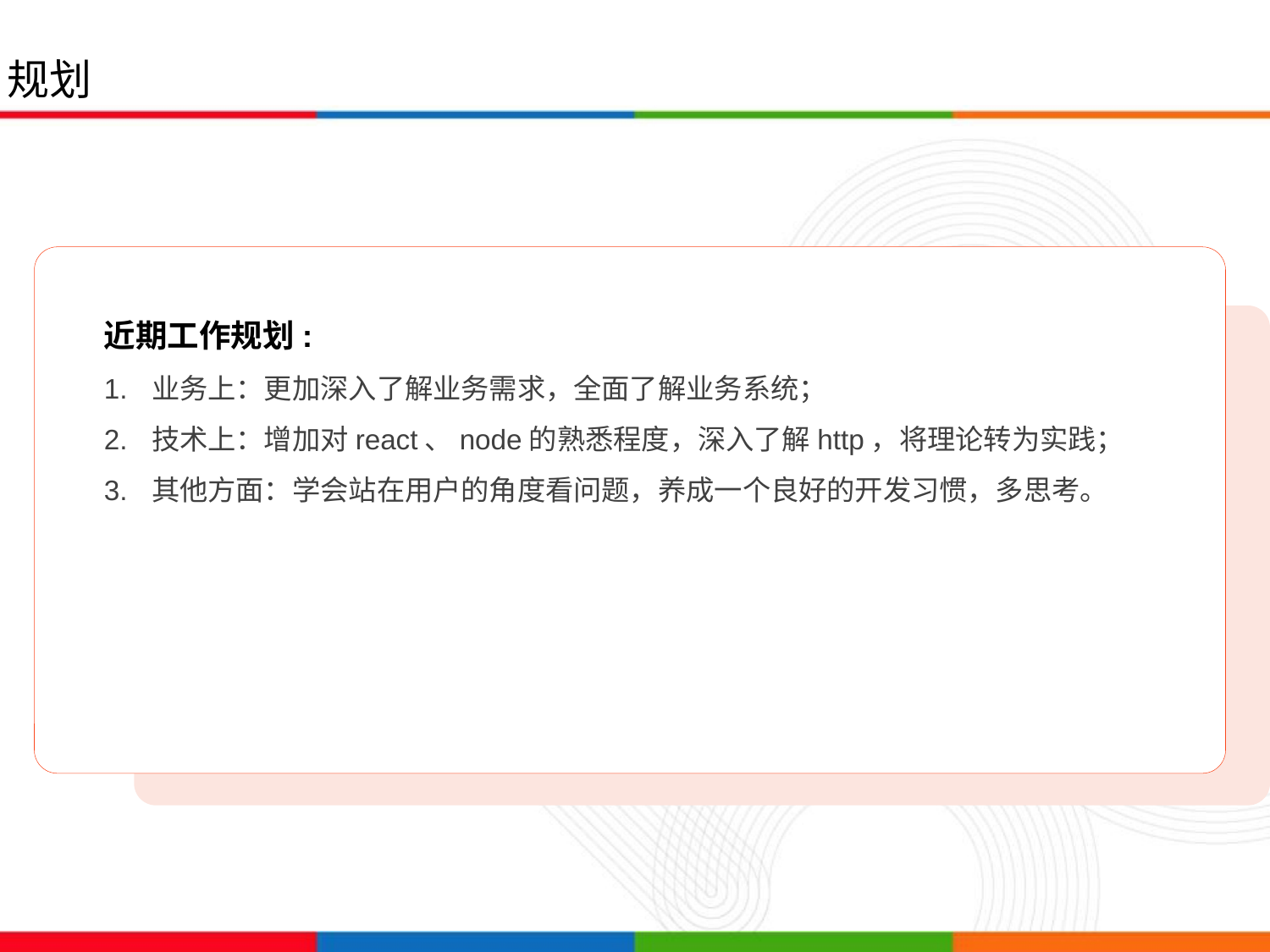

规划

近期工作规划:
业务上：更加深入了解业务需求，全面了解业务系统；
技术上：增加对react、node的熟悉程度，深入了解http，将理论转为实践；
其他方面：学会站在用户的角度看问题，养成一个良好的开发习惯，多思考。